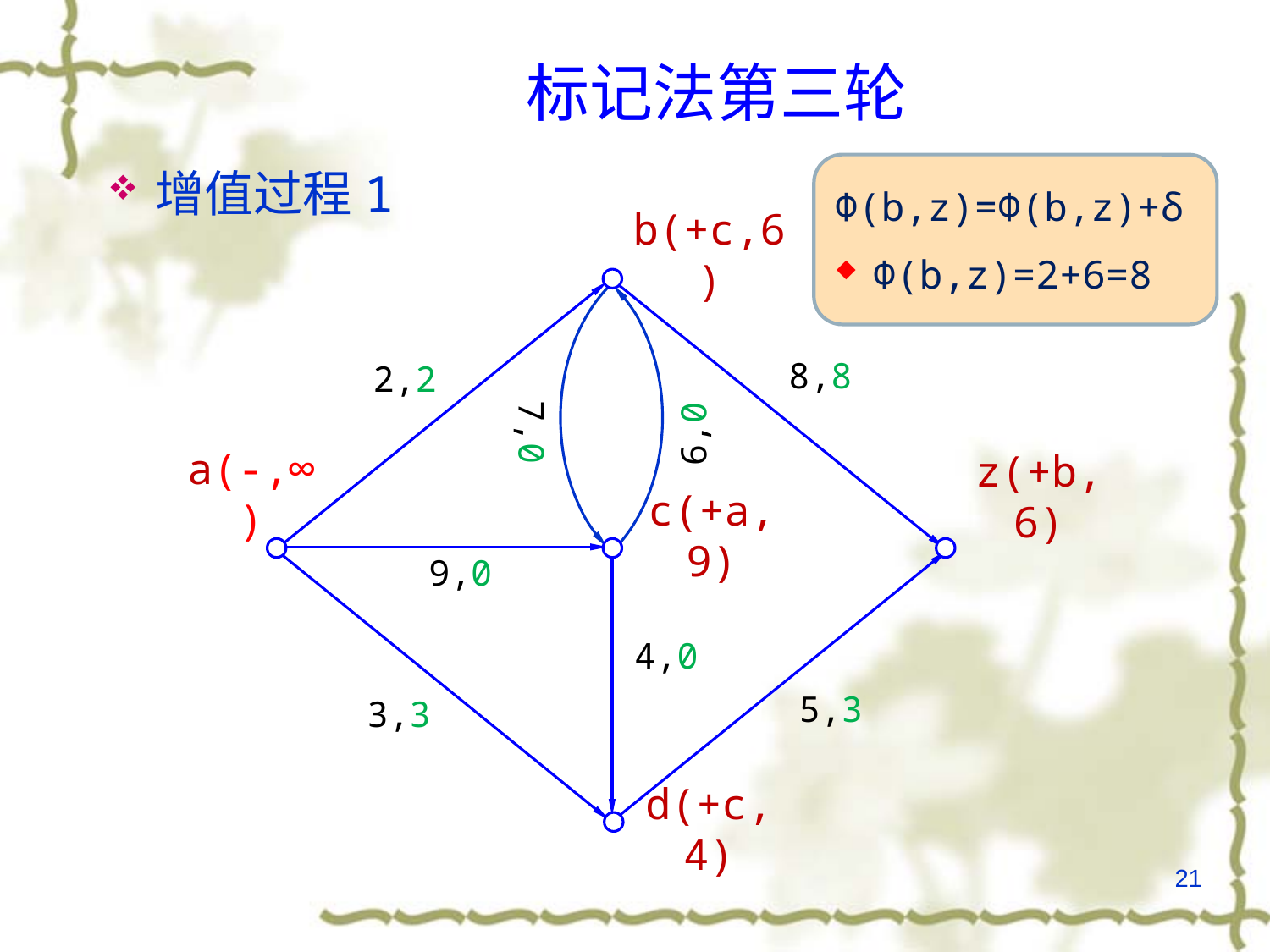

# 标记法第三轮
Φ(b,z)=Φ(b,z)+δ
Φ(b,z)=2+6=8
增值过程1
b(+c,6)

8,8
2,2
7,0
6,0
a(-,∞)
z(+b,6)
c(+a,9)
9,0

4,0
5,3
3,3
d(+c,4)

21